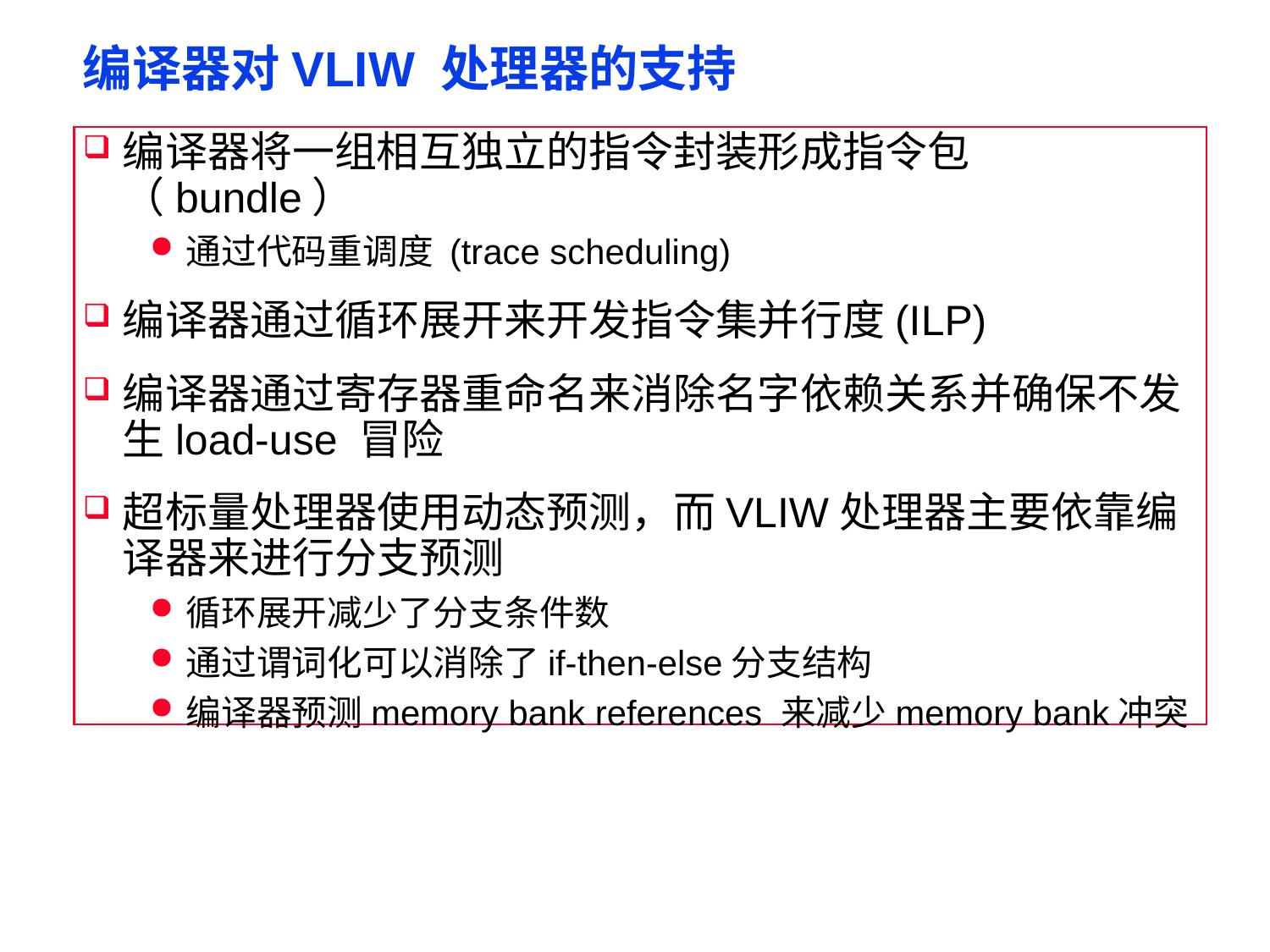

# 编译器对VLIW 处理器的支持
编译器将一组相互独立的指令封装形成指令包（bundle）
通过代码重调度 (trace scheduling)
编译器通过循环展开来开发指令集并行度(ILP)
编译器通过寄存器重命名来消除名字依赖关系并确保不发生load-use 冒险
超标量处理器使用动态预测，而VLIW处理器主要依靠编译器来进行分支预测
循环展开减少了分支条件数
通过谓词化可以消除了if-then-else分支结构
编译器预测memory bank references 来减少memory bank冲突